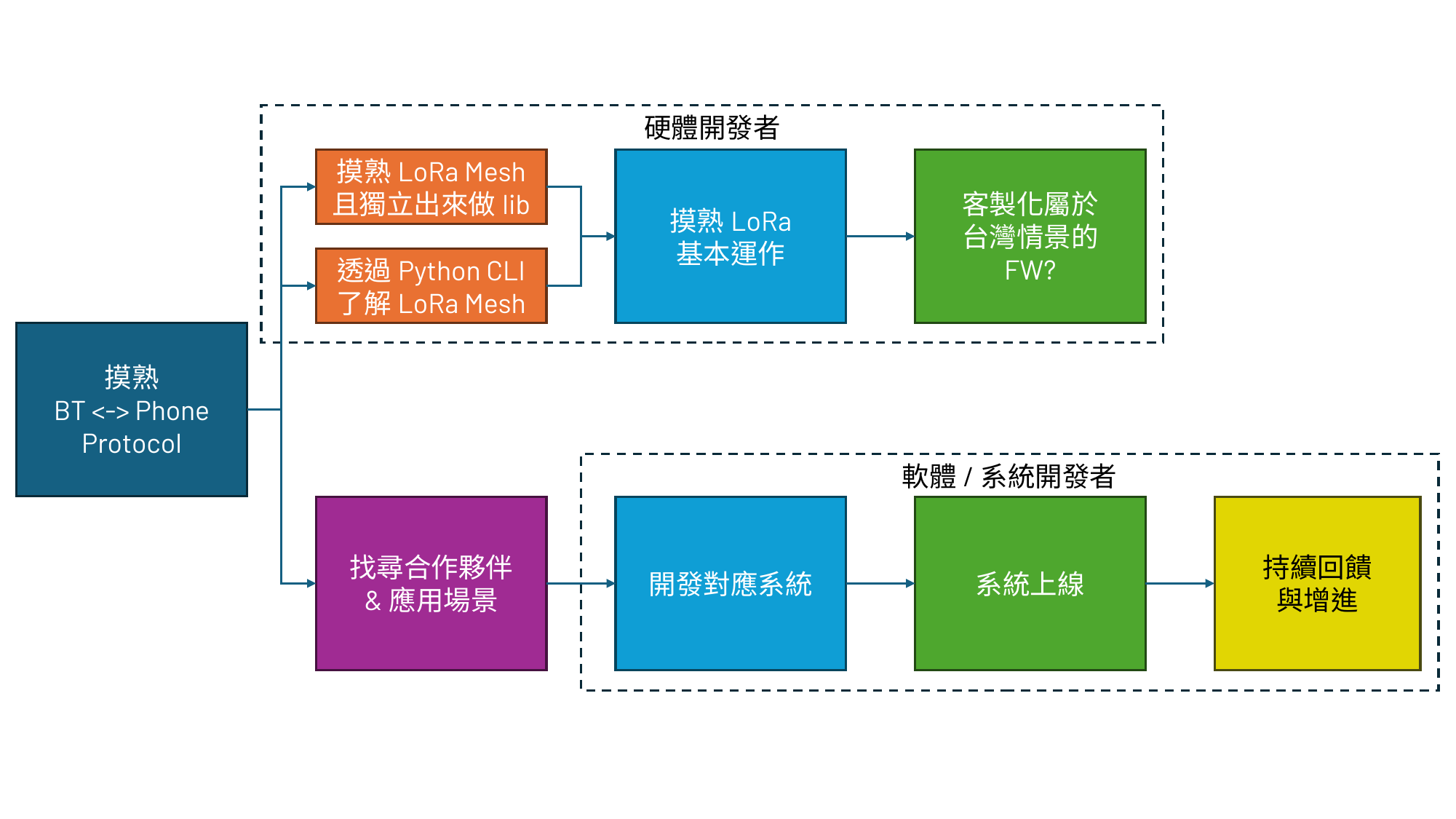

硬體開發者
摸熟LoRa
基本運作
客製化屬於
台灣情景的
FW?
摸熟LoRa Mesh
且獨立出來做lib
透過Python CLI 了解LoRa Mesh
摸熟
BT <-> Phone
Protocol
軟體/系統開發者
開發對應系統
找尋合作夥伴
&應用場景
系統上線
持續回饋
與增進